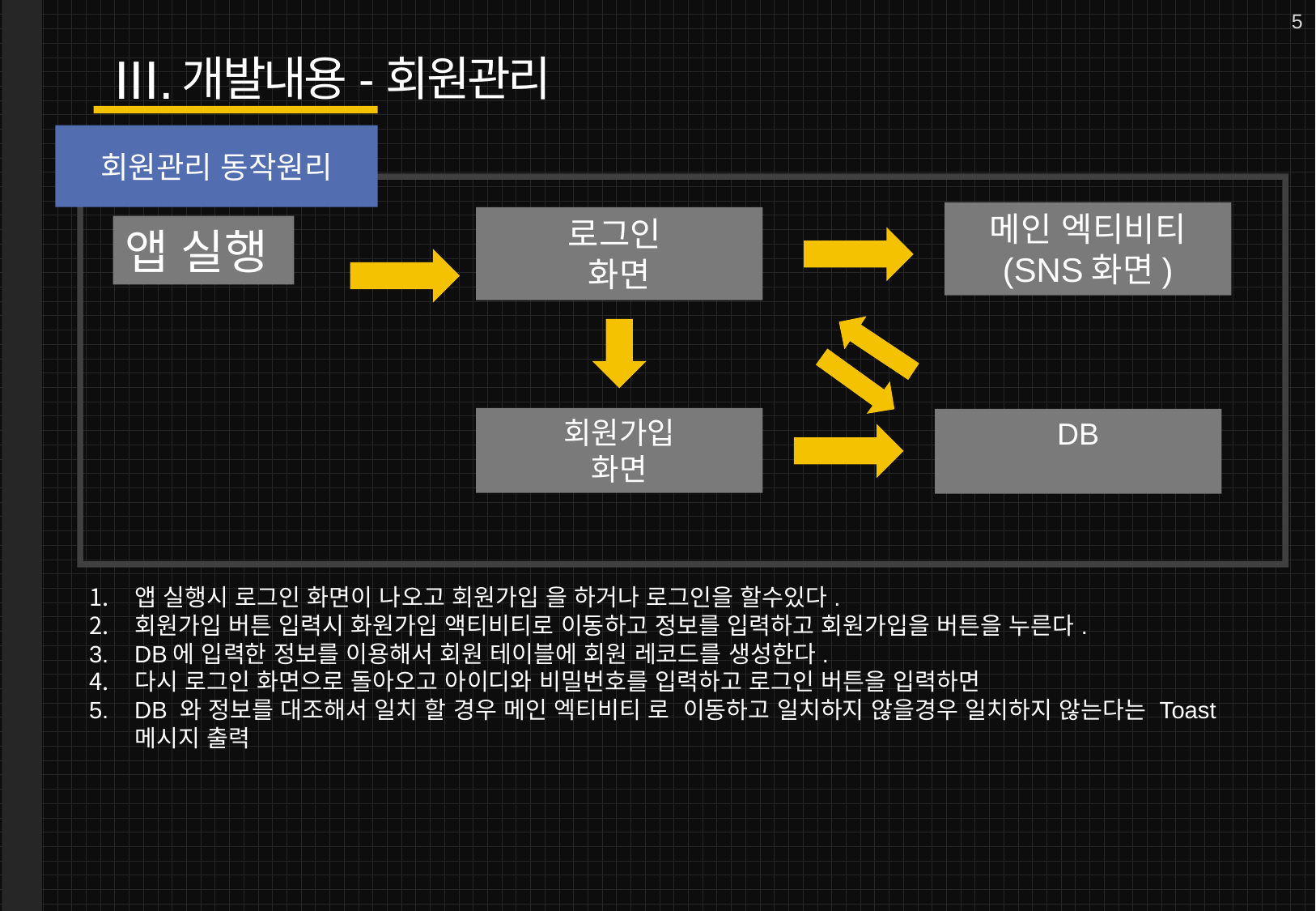

5

개발내용-회원관리

회원관리 동작원리

메인 엑티비티
(SNS화면)
로그인
화면

앱 실행

회원가입
화면
DB

앱 실행시 로그인 화면이 나오고 회원가입 을 하거나 로그인을 할수있다.
회원가입 버튼 입력시 화원가입 액티비티로 이동하고 정보를 입력하고 회원가입을 버튼을 누른다.
DB에 입력한 정보를 이용해서 회원 테이블에 회원 레코드를 생성한다.
다시 로그인 화면으로 돌아오고 아이디와 비밀번호를 입력하고 로그인 버튼을 입력하면
DB 와 정보를 대조해서 일치 할 경우 메인 엑티비티 로  이동하고 일치하지 않을경우 일치하지 않는다는 Toast 메시지 출력